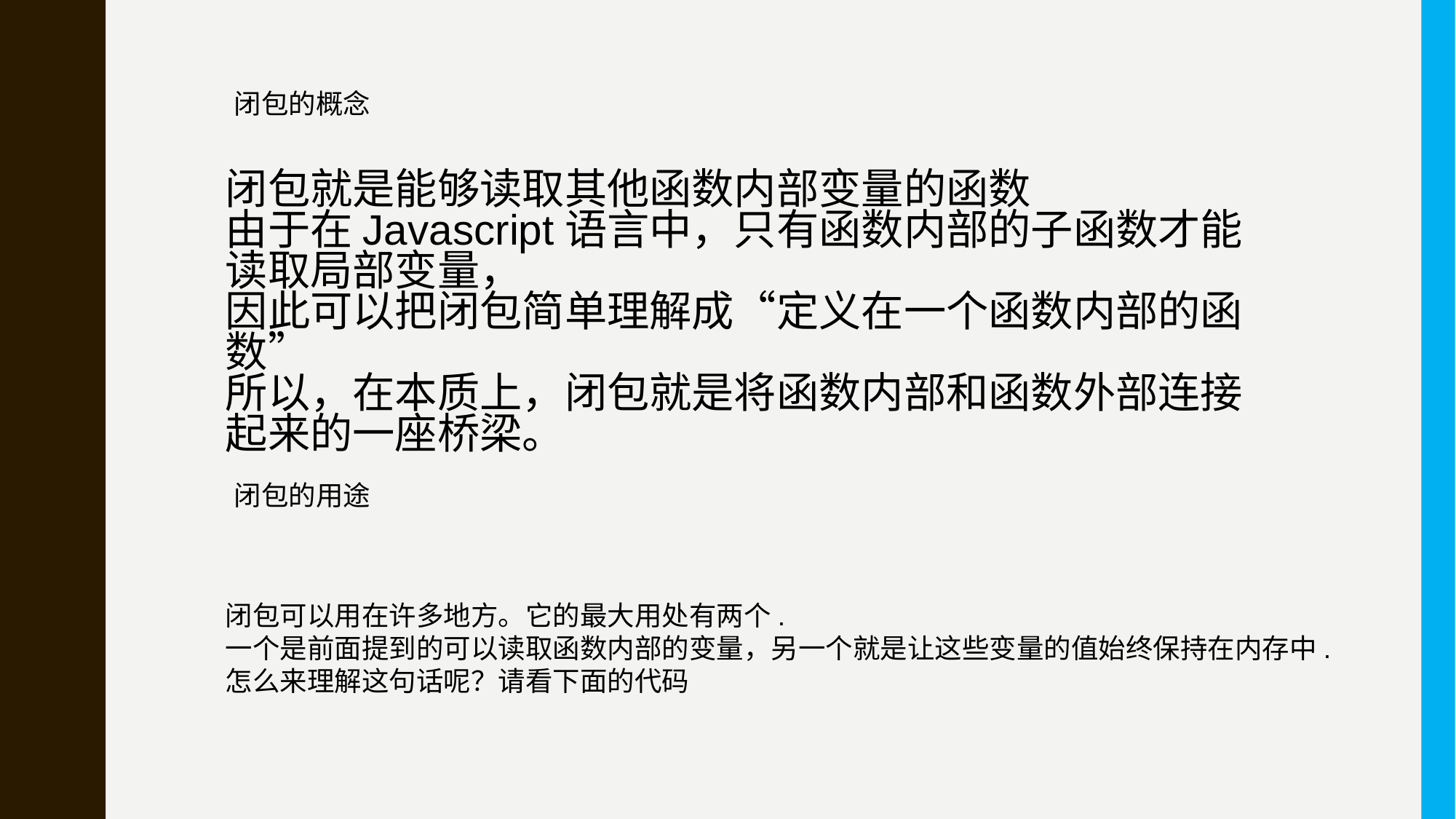

闭包的概念

闭包就是能够读取其他函数内部变量的函数
由于在Javascript语言中，只有函数内部的子函数才能读取局部变量，
因此可以把闭包简单理解成“定义在一个函数内部的函数”
所以，在本质上，闭包就是将函数内部和函数外部连接起来的一座桥梁。
闭包的用途
闭包可以用在许多地方。它的最大用处有两个.
一个是前面提到的可以读取函数内部的变量，另一个就是让这些变量的值始终保持在内存中.
怎么来理解这句话呢？请看下面的代码